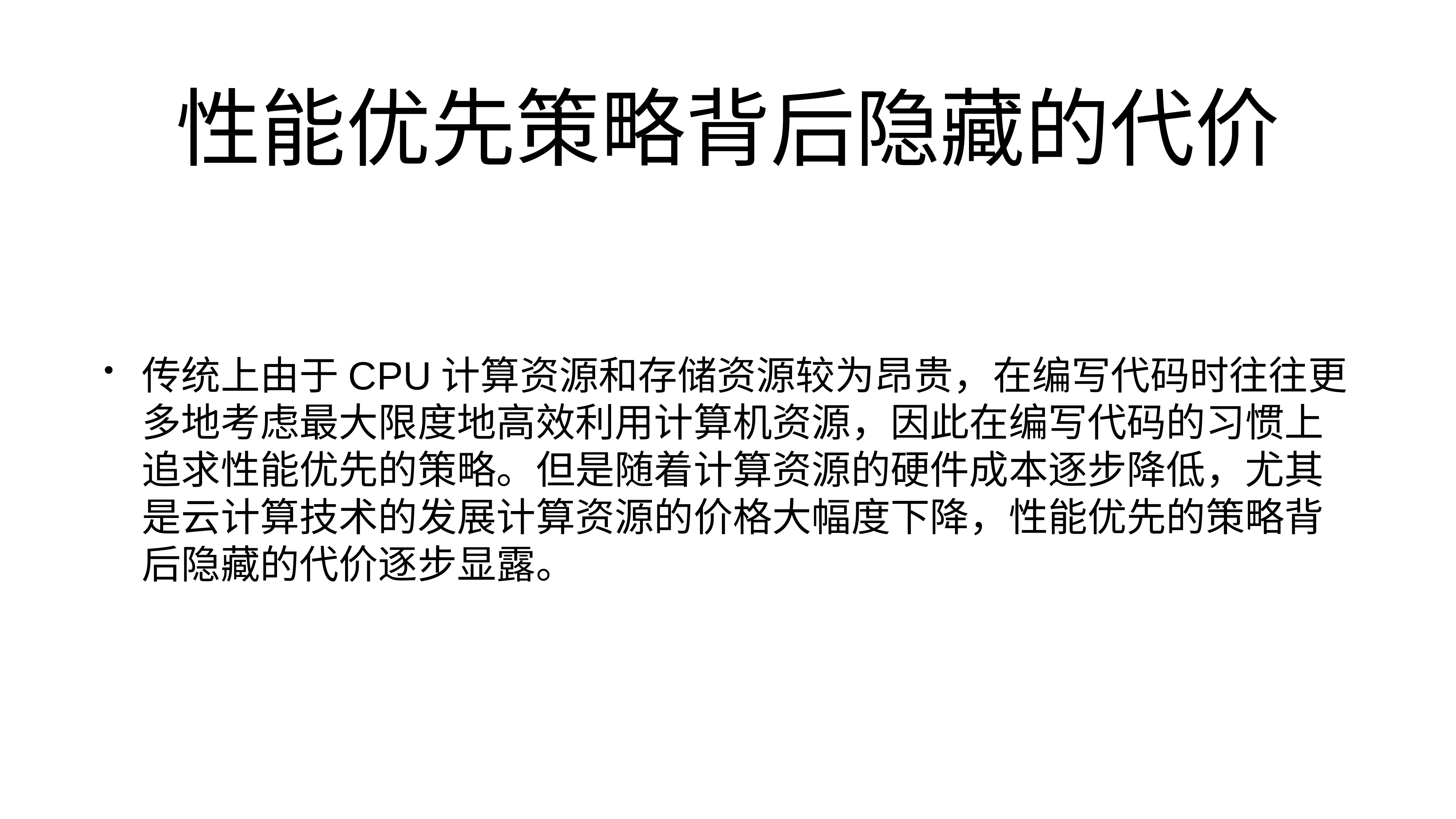

# 性能优先策略背后隐藏的代价
传统上由于CPU计算资源和存储资源较为昂贵，在编写代码时往往更多地考虑最大限度地高效利用计算机资源，因此在编写代码的习惯上追求性能优先的策略。但是随着计算资源的硬件成本逐步降低，尤其是云计算技术的发展计算资源的价格大幅度下降，性能优先的策略背后隐藏的代价逐步显露。